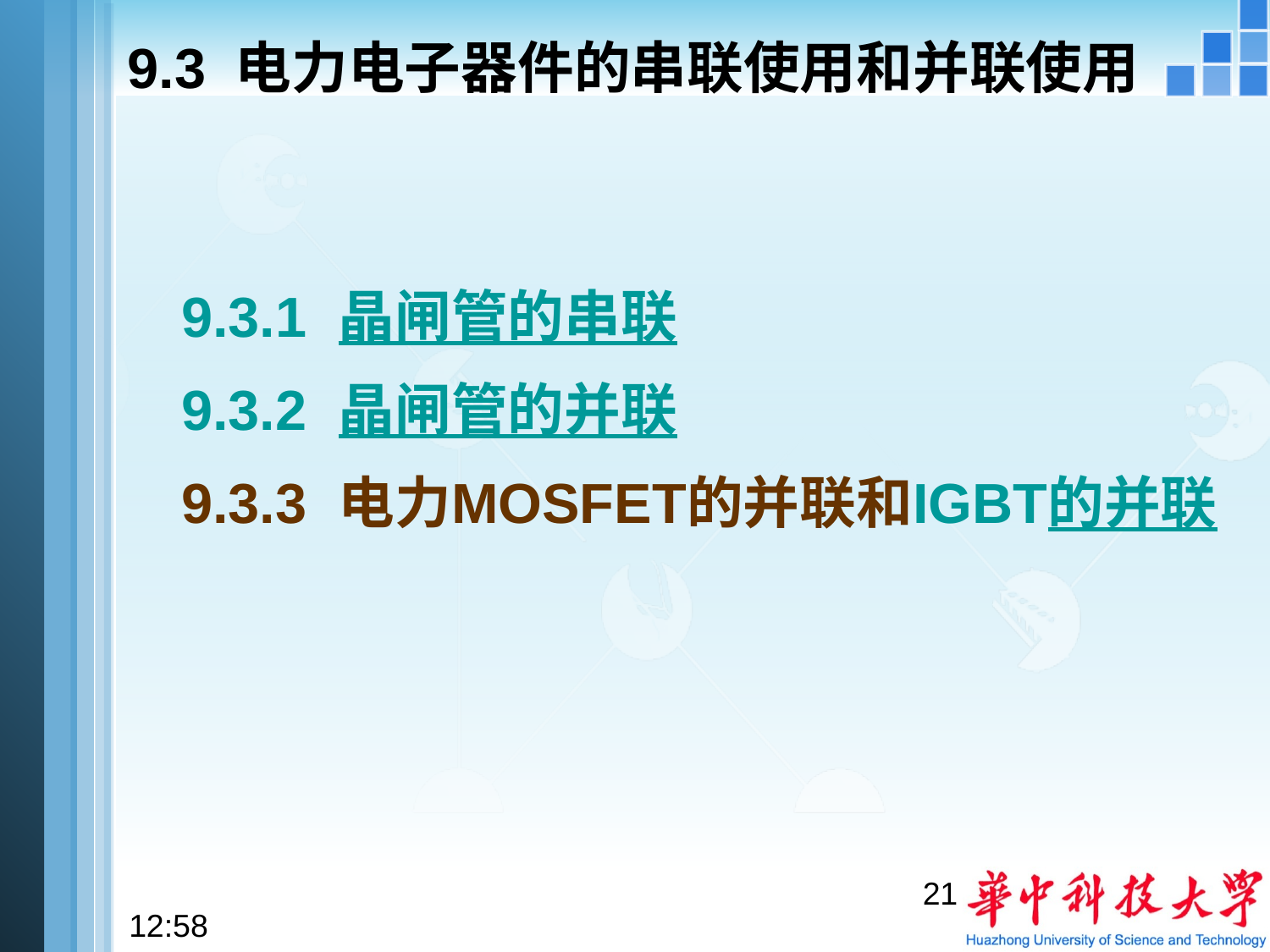

# 9.3 电力电子器件的串联使用和并联使用

  9.3.1  晶闸管的串联
  9.3.2  晶闸管的并联
  9.3.3  电力MOSFET的并联和IGBT的并联
21
12:58